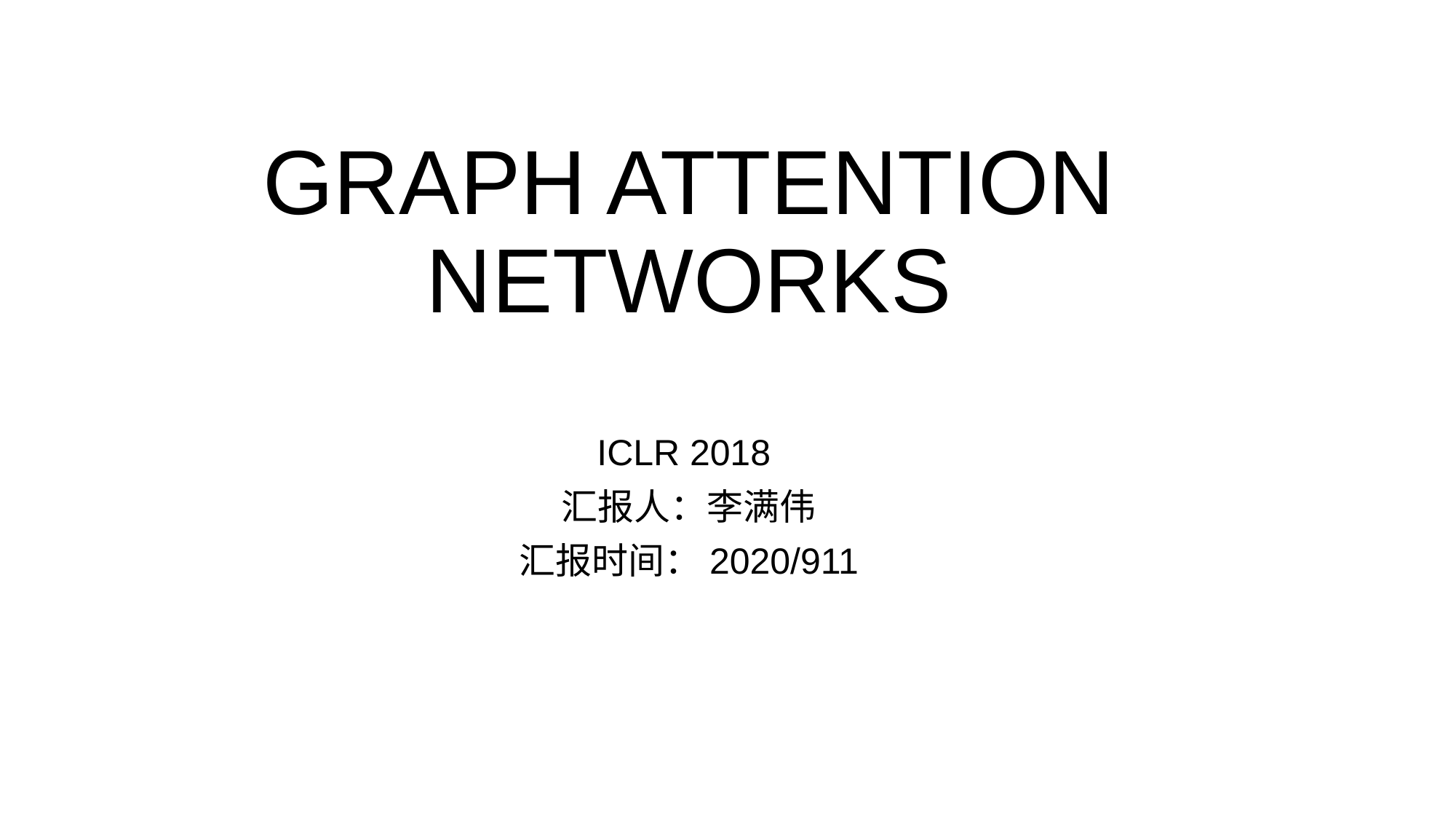

# GRAPH ATTENTION NETWORKS
ICLR 2018
汇报人：李满伟
汇报时间：2020/911